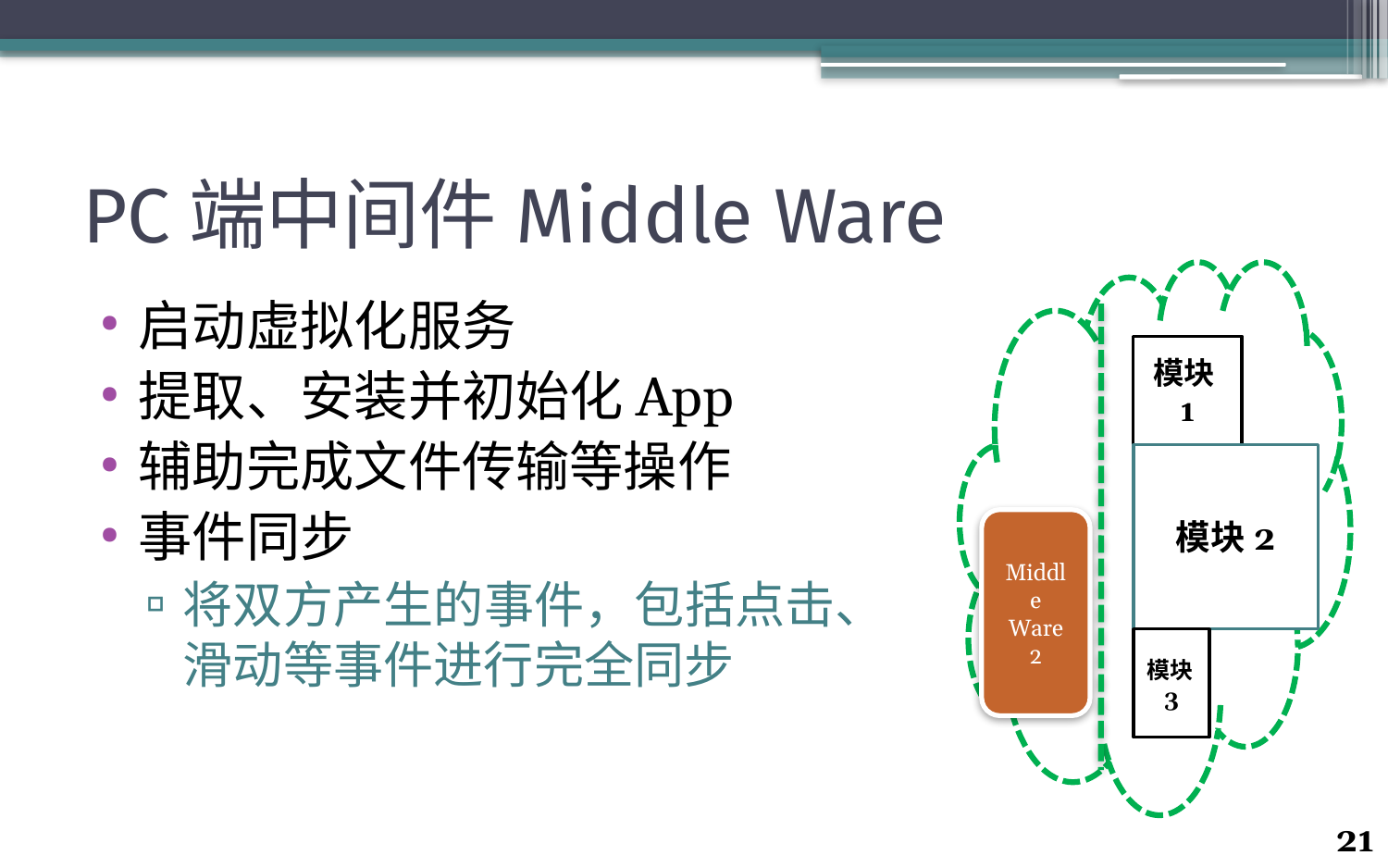

# PC端中间件Middle Ware

启动虚拟化服务
提取、安装并初始化App
辅助完成文件传输等操作
事件同步
将双方产生的事件，包括点击、滑动等事件进行完全同步
模块1
模块2
Middle Ware
2
模块3
21